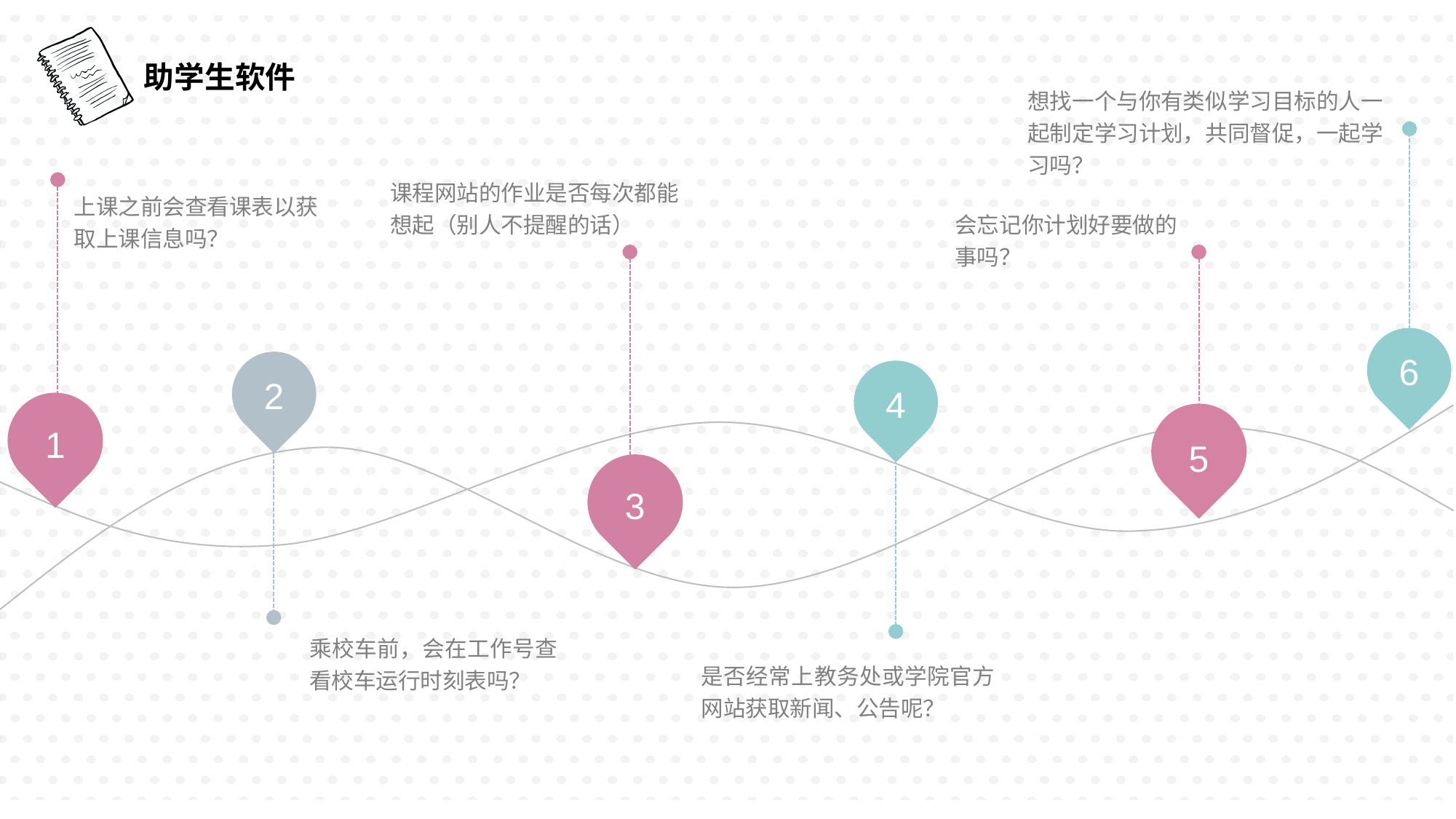

想找一个与你有类似学习目标的人一起制定学习计划，共同督促，一起学习吗？
课程网站的作业是否每次都能想起（别人不提醒的话）
上课之前会查看课表以获取上课信息吗？
会忘记你计划好要做的事吗？

6

2

4

1

5

3
乘校车前，会在工作号查看校车运行时刻表吗？
是否经常上教务处或学院官方网站获取新闻、公告呢？